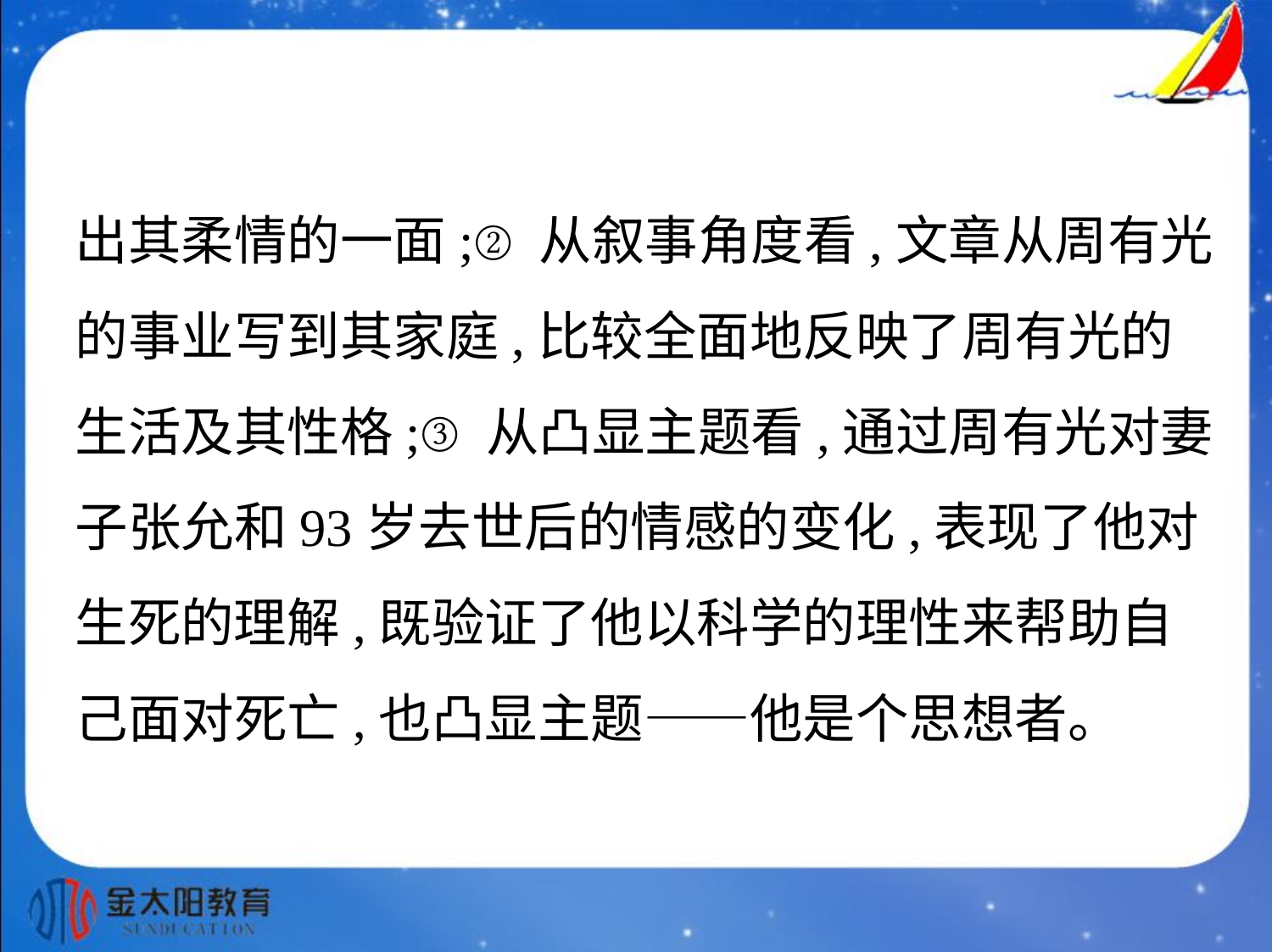

出其柔情的一面;②从叙事角度看,文章从周有光
的事业写到其家庭,比较全面地反映了周有光的
生活及其性格;③从凸显主题看,通过周有光对妻
子张允和93岁去世后的情感的变化,表现了他对
生死的理解,既验证了他以科学的理性来帮助自
己面对死亡,也凸显主题——他是个思想者。